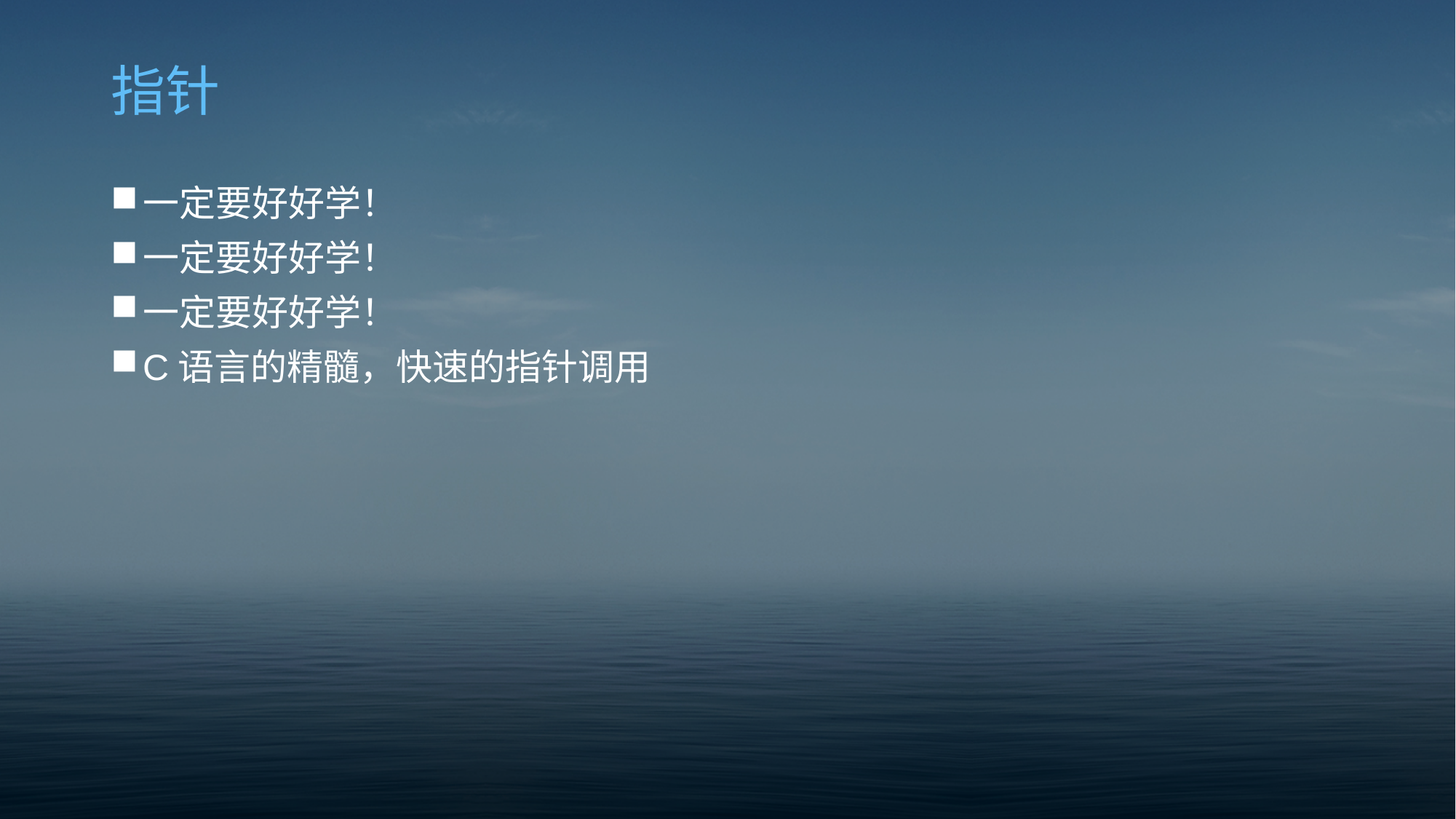

# 指针
一定要好好学！
一定要好好学！
一定要好好学！
C语言的精髓，快速的指针调用